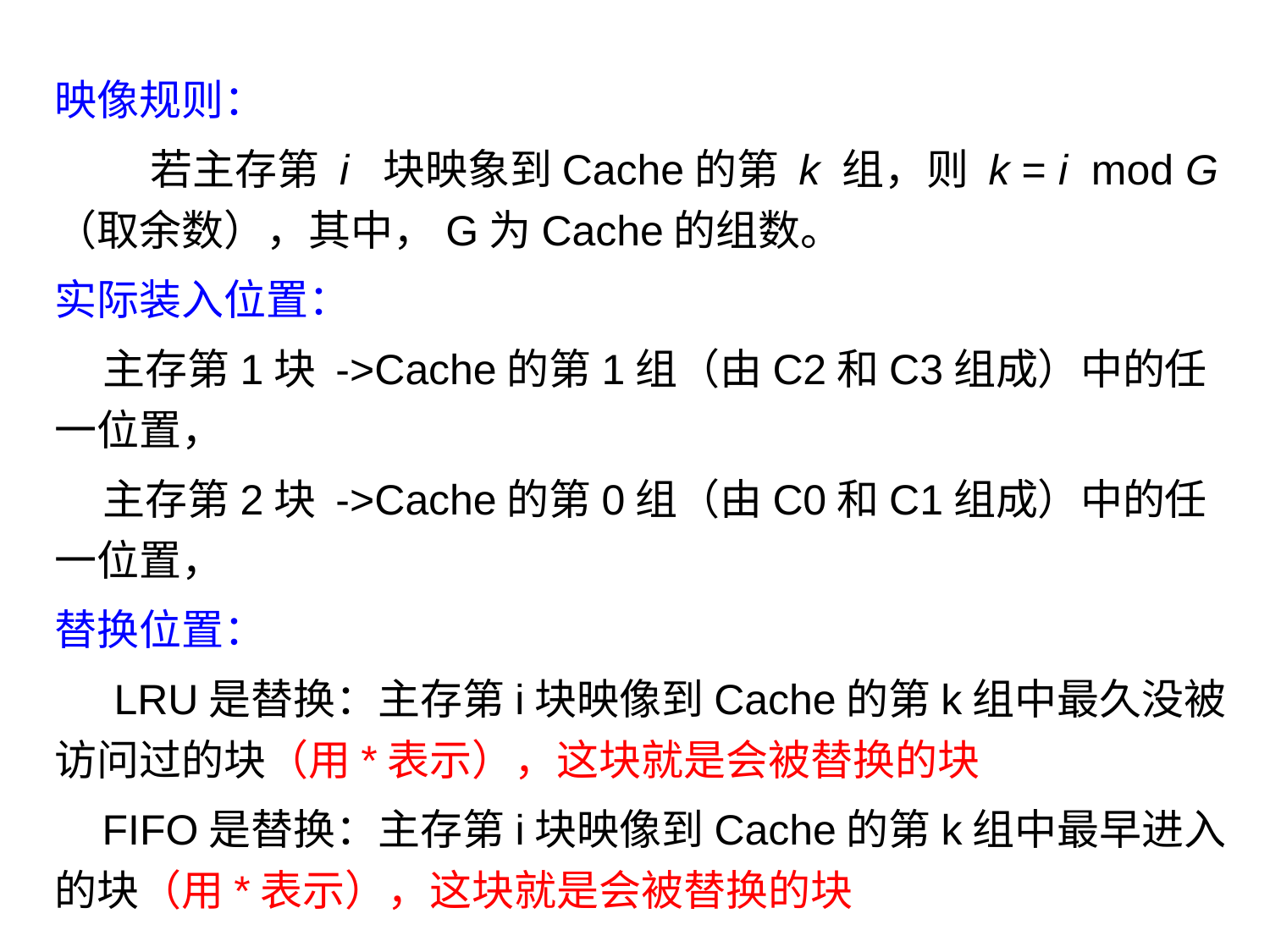

映像规则：
         若主存第 i  块映象到Cache的第 k 组，则 k = i  mod G （取余数），其中，G为Cache的组数。
实际装入位置：
    主存第1块 ->Cache的第1组（由C2和C3组成）中的任一位置，
    主存第2块 ->Cache的第0组（由C0和C1组成）中的任一位置，
替换位置：
     LRU是替换：主存第i块映像到Cache的第k组中最久没被访问过的块（用*表示），这块就是会被替换的块
    FIFO是替换：主存第i块映像到Cache的第k组中最早进入的块（用*表示），这块就是会被替换的块
34